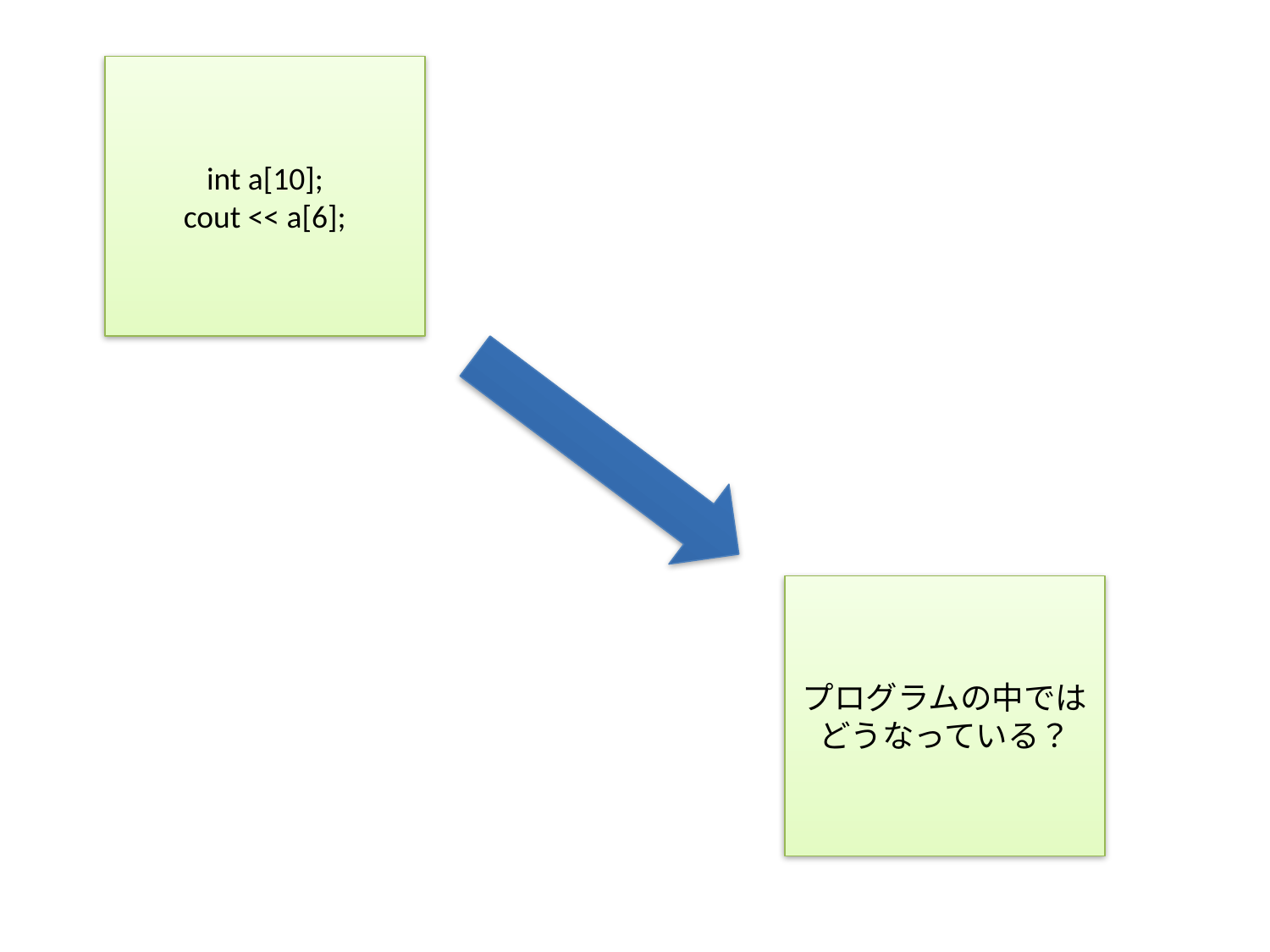

int a[10];
cout << a[6];

プログラムの中では
どうなっている？